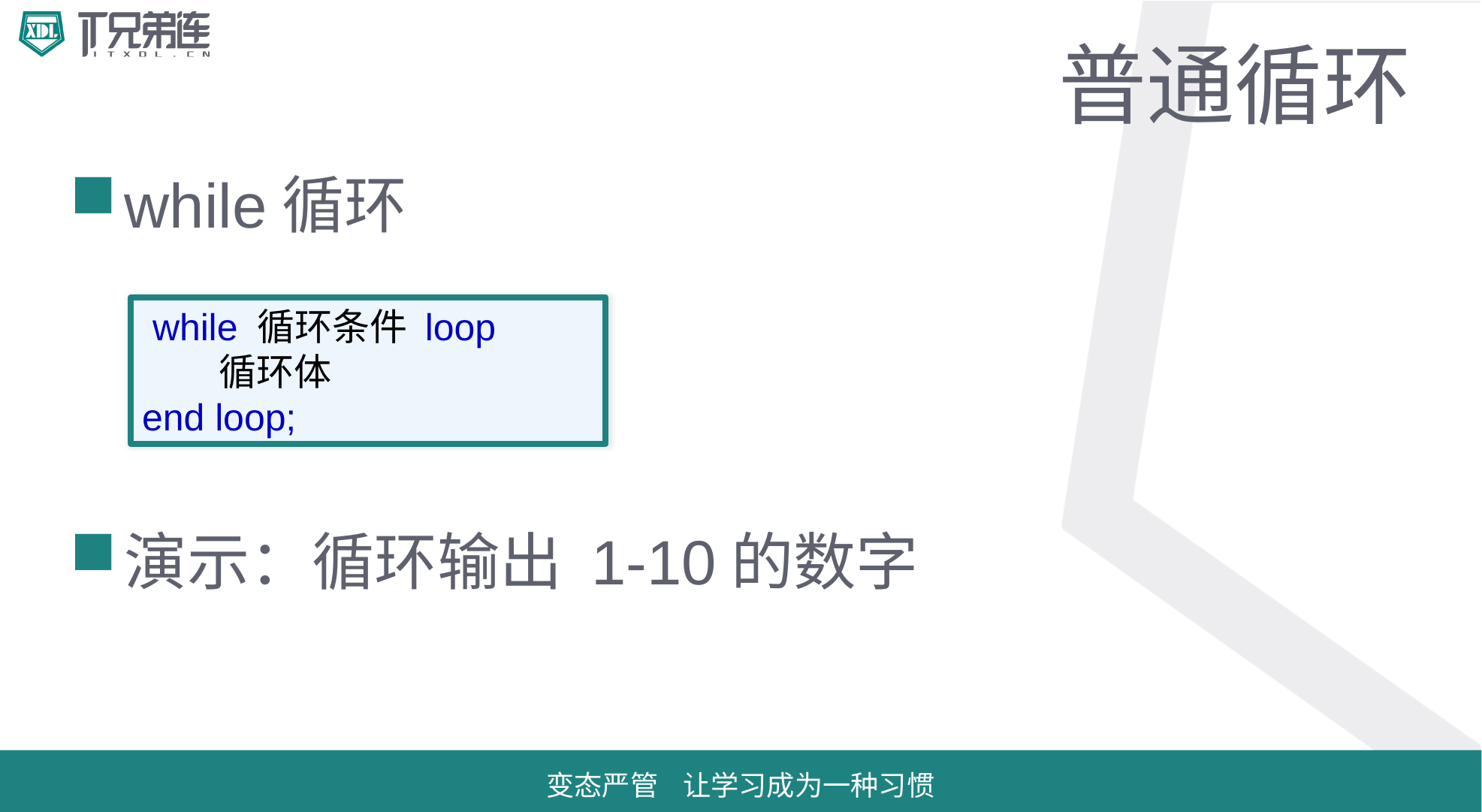

# 普通循环
while循环

演示：循环输出 1-10的数字

 while 循环条件 loop
        循环体
end loop;